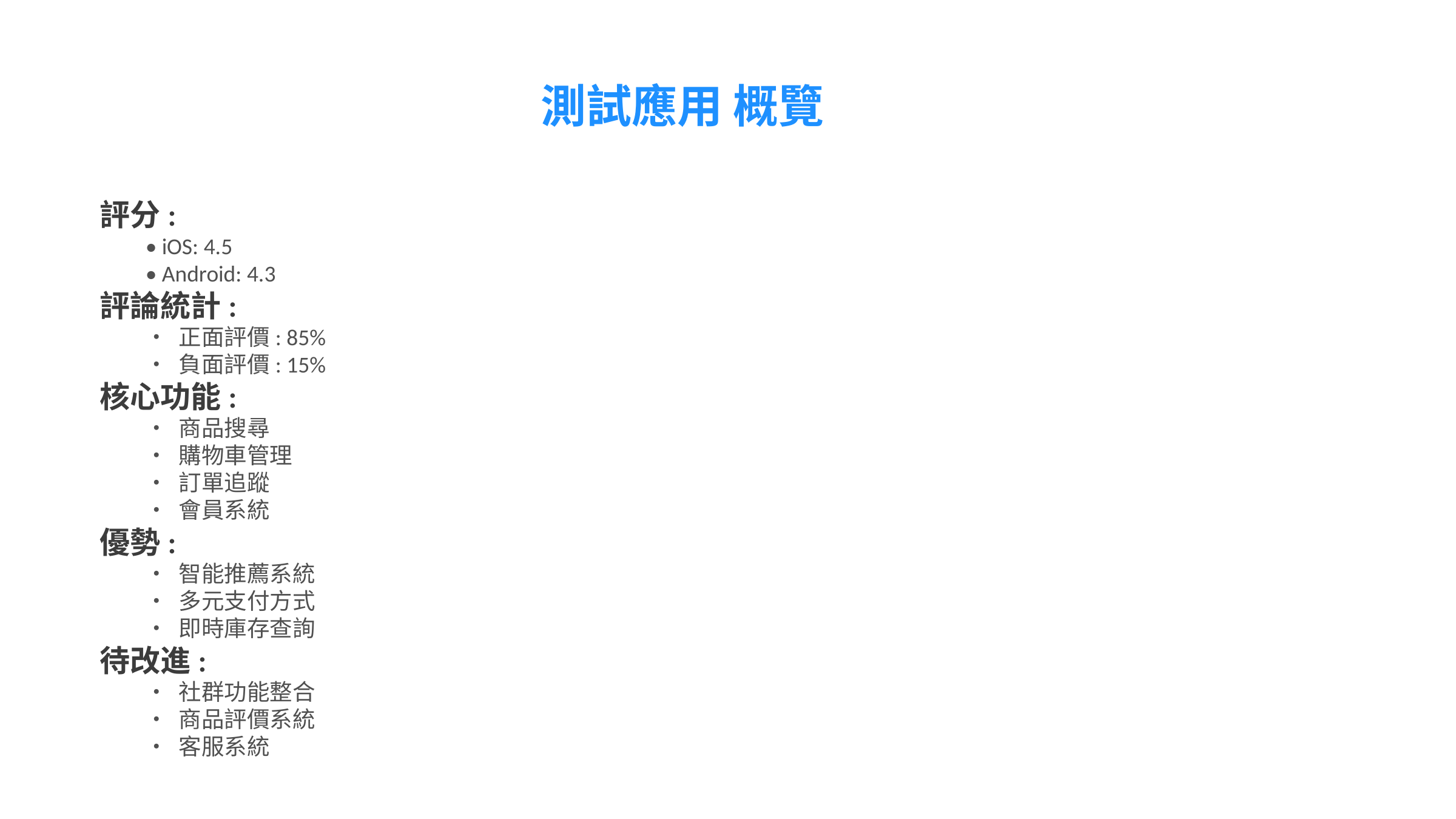

#

測試應用 概覽

評分:
• iOS: 4.5
• Android: 4.3
評論統計:
• 正面評價: 85%
• 負面評價: 15%
核心功能:
• 商品搜尋
• 購物車管理
• 訂單追蹤
• 會員系統
優勢:
• 智能推薦系統
• 多元支付方式
• 即時庫存查詢
待改進:
• 社群功能整合
• 商品評價系統
• 客服系統